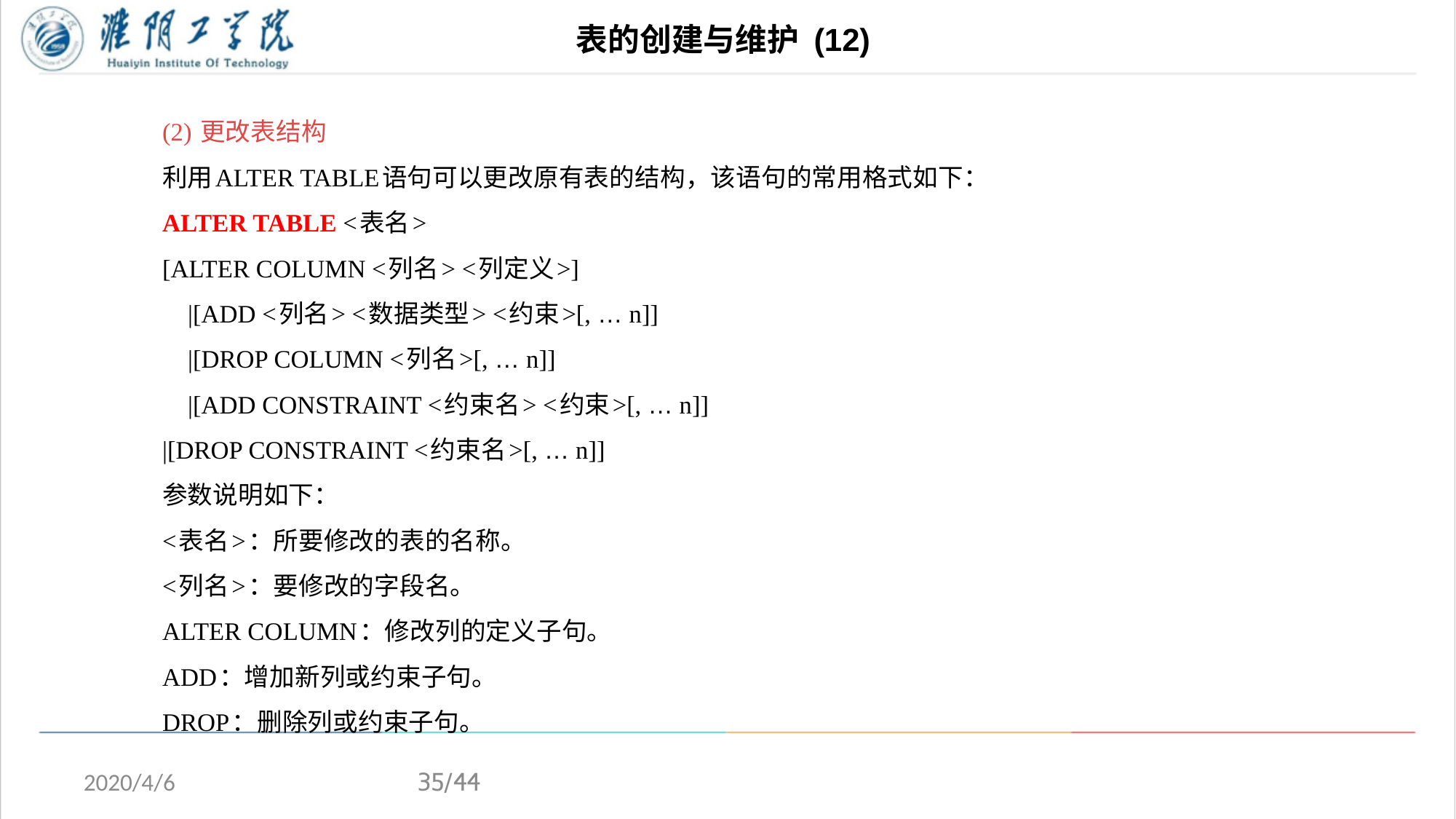

# 表的创建与维护 (12)
(2) 更改表结构
利用ALTER TABLE语句可以更改原有表的结构，该语句的常用格式如下：
ALTER TABLE <表名>
[ALTER COLUMN <列名> <列定义>]
    |[ADD <列名> <数据类型> <约束>[, … n]]
    |[DROP COLUMN <列名>[, … n]]
    |[ADD CONSTRAINT <约束名> <约束>[, … n]]
|[DROP CONSTRAINT <约束名>[, … n]]
参数说明如下：
<表名>：所要修改的表的名称。
<列名>：要修改的字段名。
ALTER COLUMN：修改列的定义子句。
ADD：增加新列或约束子句。
DROP：删除列或约束子句。
35/44
2020/4/6